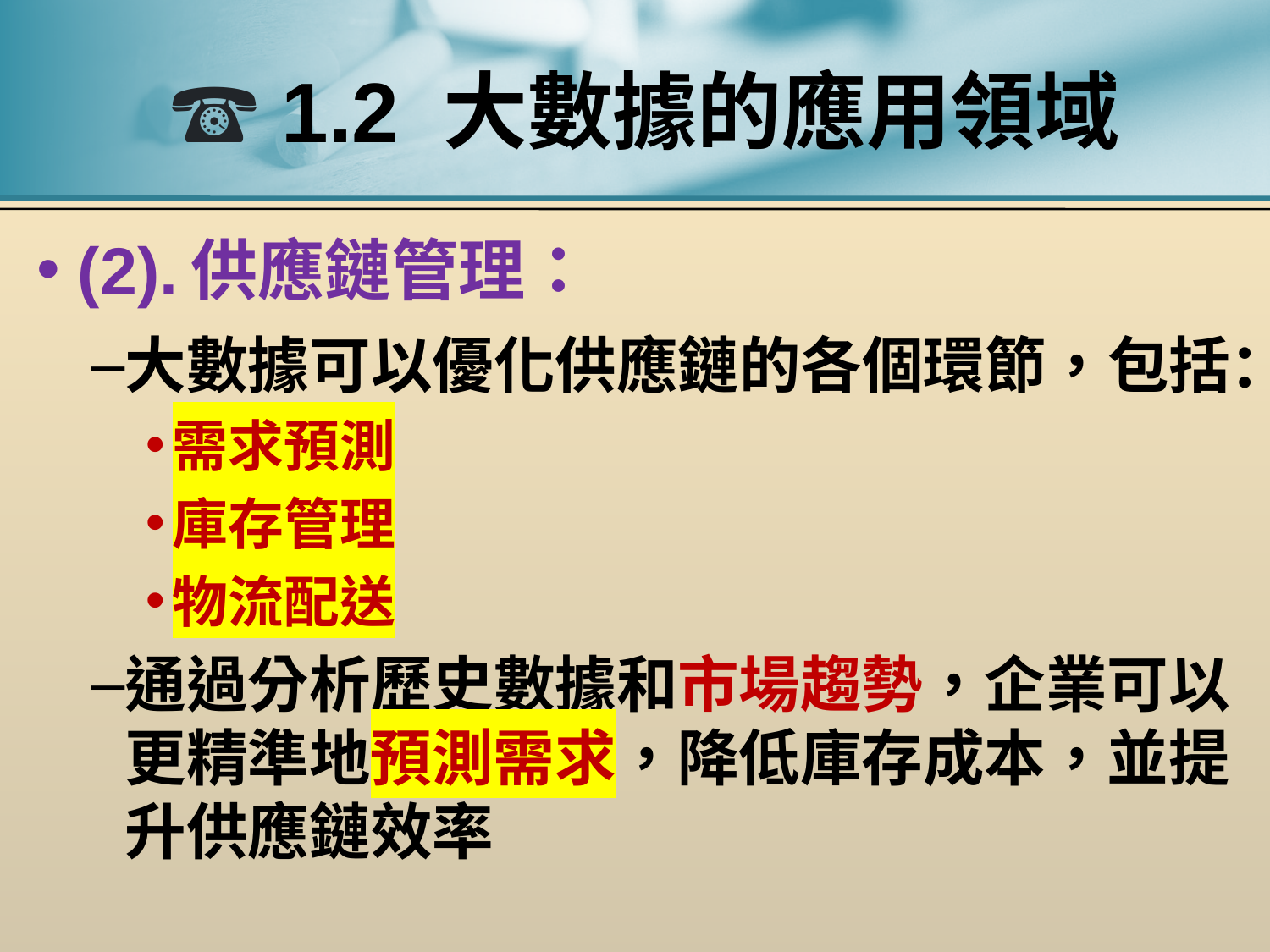

# ☎ 1.2 大數據的應用領域
(2).供應鏈管理：
大數據可以優化供應鏈的各個環節，包括：
需求預測
庫存管理
物流配送
通過分析歷史數據和市場趨勢，企業可以更精準地預測需求，降低庫存成本，並提升供應鏈效率